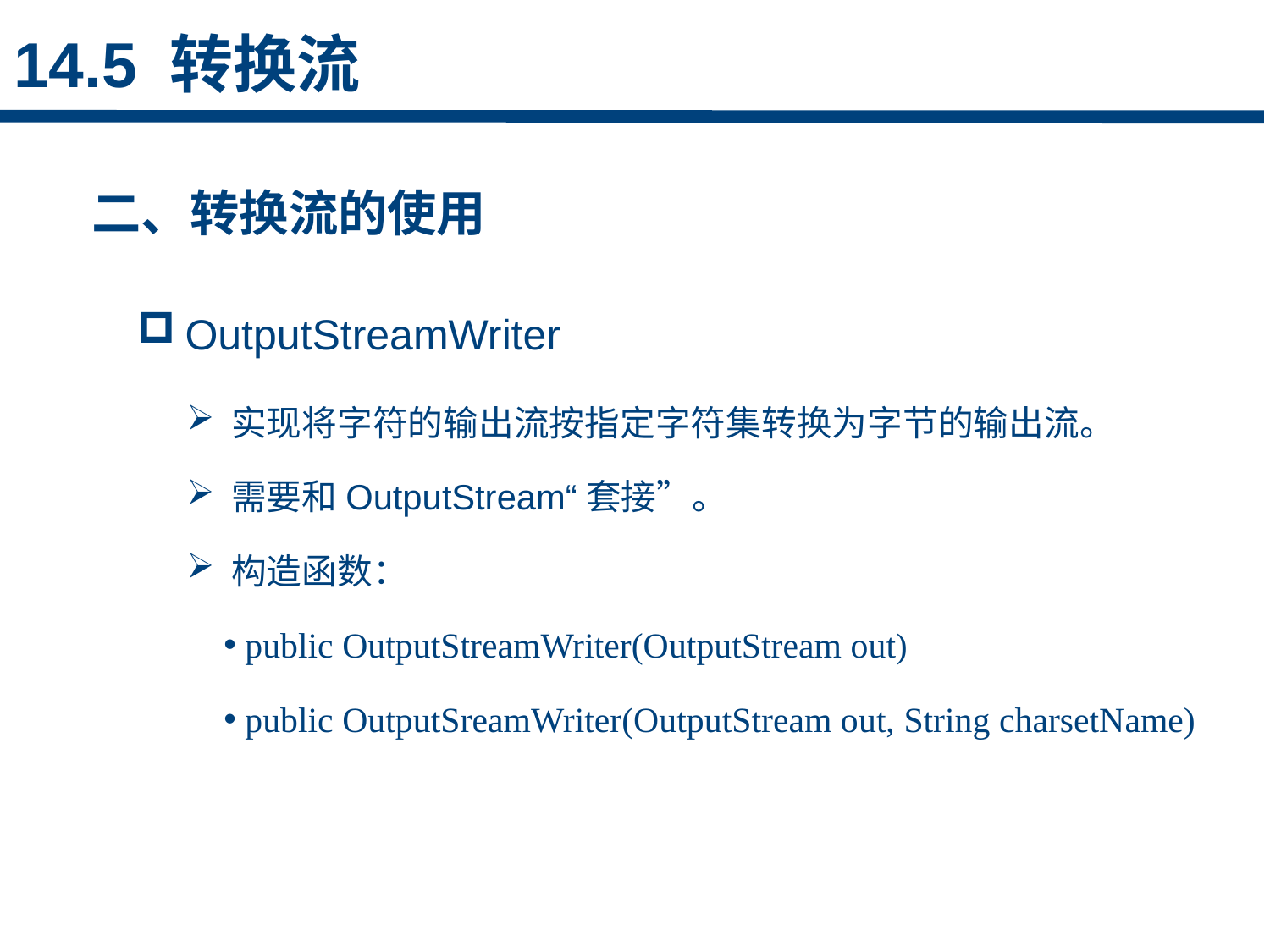

14.5 转换流
二、转换流的使用
点击添加文本
OutputStreamWriter
 实现将字符的输出流按指定字符集转换为字节的输出流。
 需要和OutputStream“套接”。
 构造函数：
 public OutputStreamWriter(OutputStream out)
 public OutputSreamWriter(OutputStream out, String charsetName)

点击添加文本
点击添加文本
点击添加文本